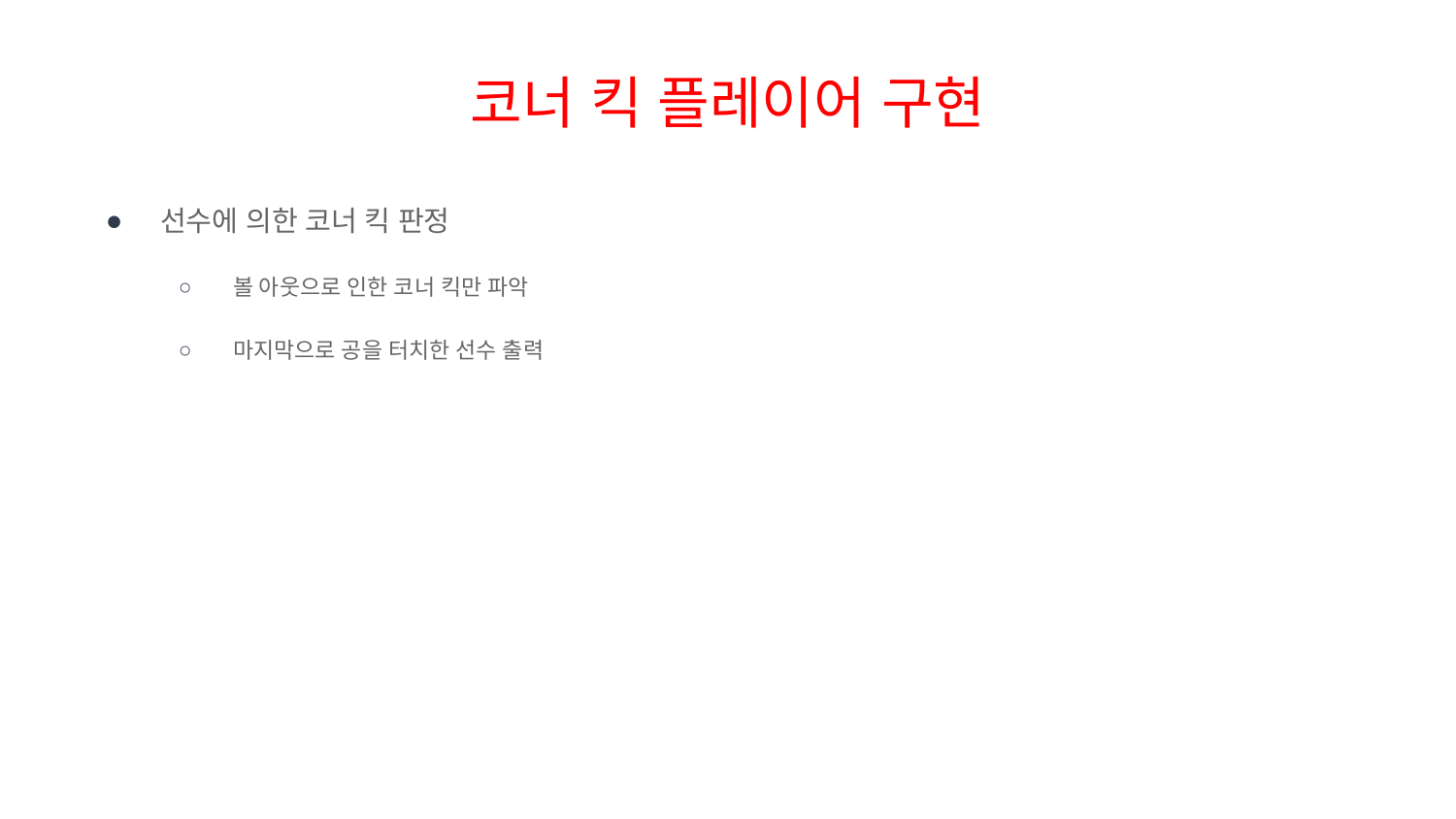

# 코너 킥 플레이어 구현
선수에 의한 코너 킥 판정
볼 아웃으로 인한 코너 킥만 파악
마지막으로 공을 터치한 선수 출력